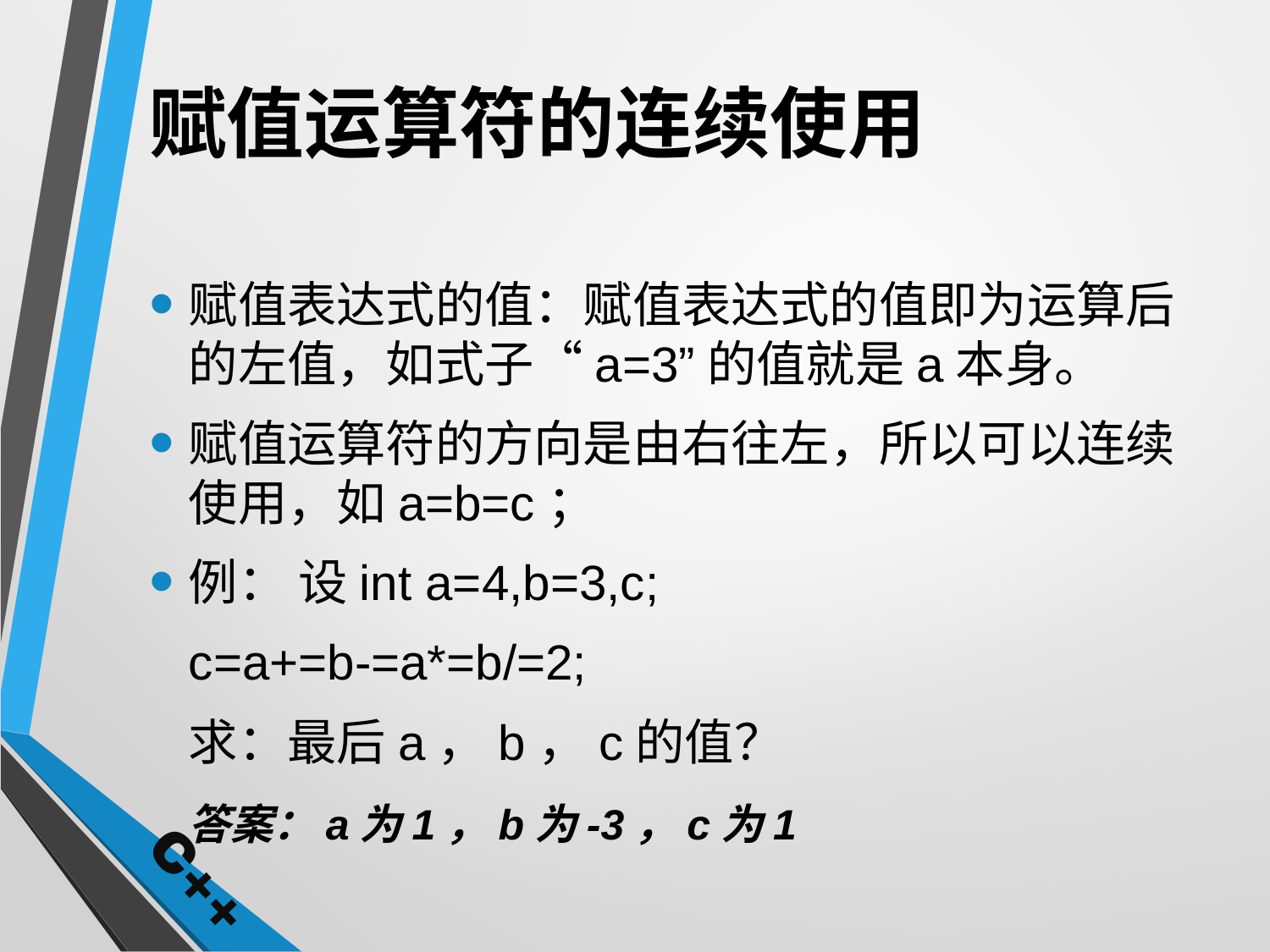

# 赋值运算符的连续使用
赋值表达式的值：赋值表达式的值即为运算后的左值，如式子“a=3”的值就是a本身。
赋值运算符的方向是由右往左，所以可以连续使用，如a=b=c；
例： 设int a=4,b=3,c;
	c=a+=b-=a*=b/=2;
	求：最后a，b，c的值？
	答案：a为1，b为-3，c为1